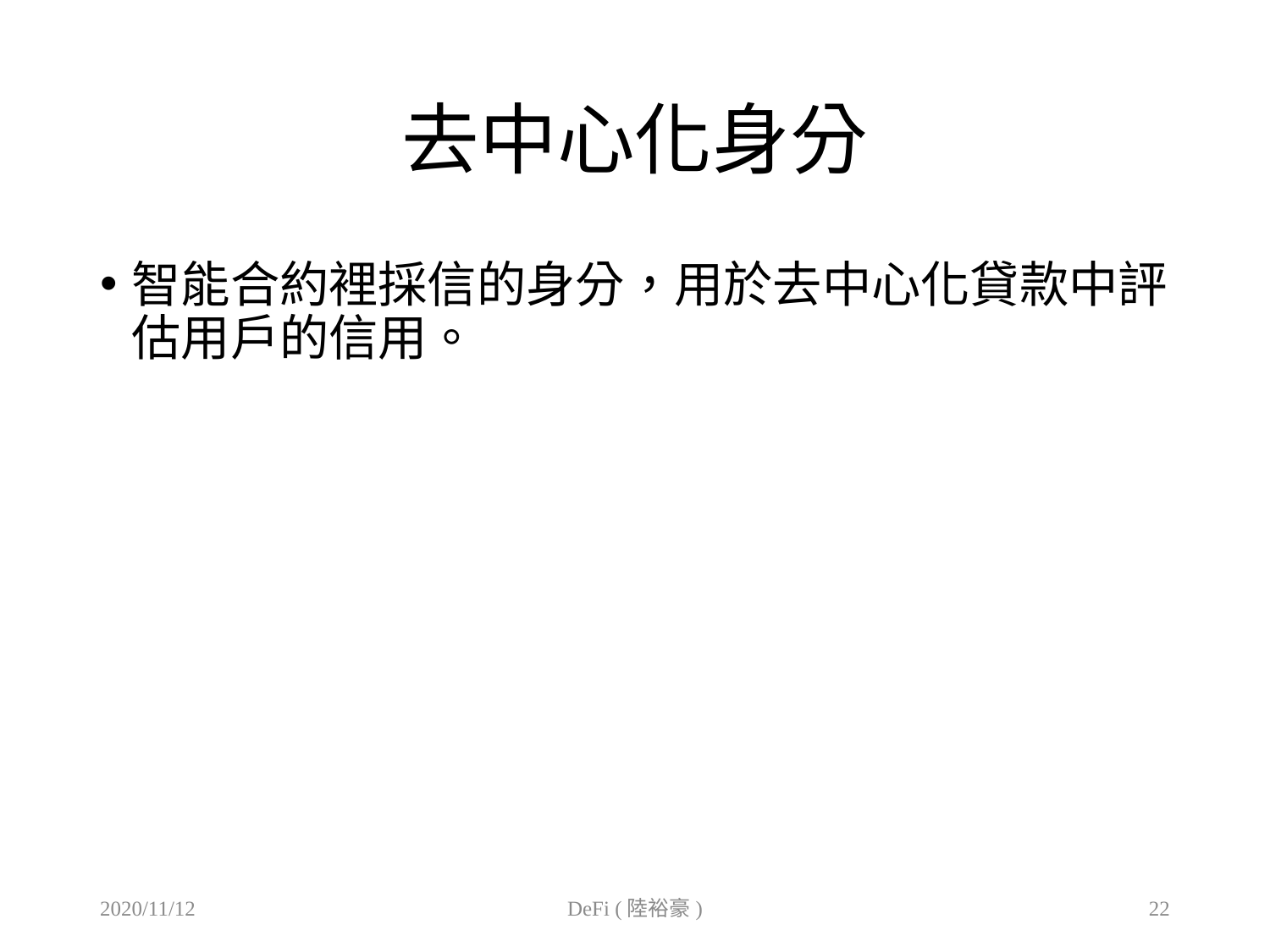

# 去中心化身分
智能合約裡採信的身分，用於去中心化貸款中評估用戶的信用。

2020/11/12
DeFi (陸裕豪)
22